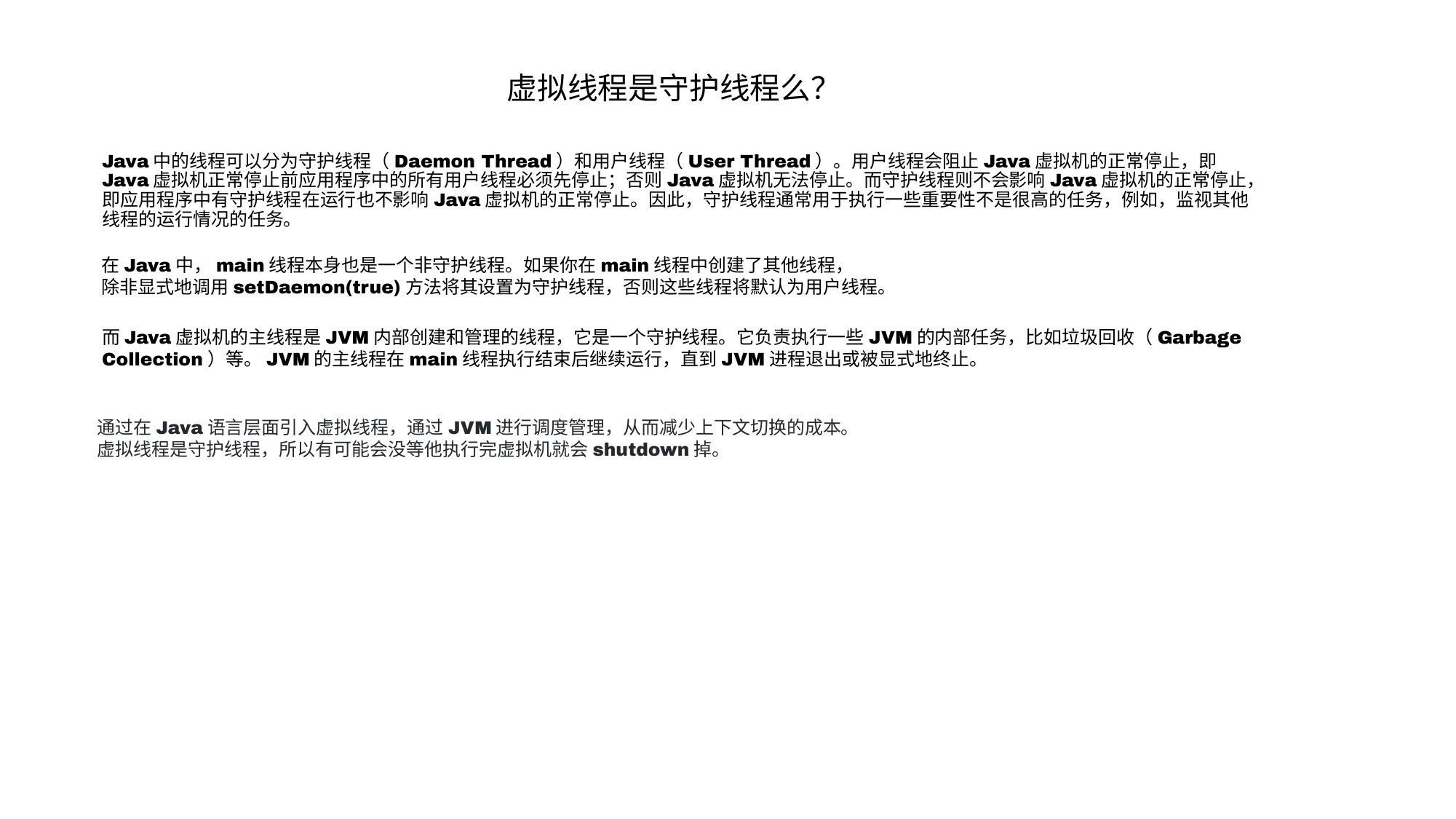

# 虚拟线程是守护线程么？
Java中的线程可以分为守护线程（Daemon Thread）和用户线程（User Thread）。用户线程会阻止Java虚拟机的正常停止，即Java虚拟机正常停止前应用程序中的所有用户线程必须先停止；否则Java虚拟机无法停止。而守护线程则不会影响Java虚拟机的正常停止，即应用程序中有守护线程在运行也不影响Java虚拟机的正常停止。因此，守护线程通常用于执行一些重要性不是很高的任务，例如，监视其他线程的运行情况的任务。
在Java中，main线程本身也是一个非守护线程。如果你在main线程中创建了其他线程，
除非显式地调用setDaemon(true)方法将其设置为守护线程，否则这些线程将默认为用户线程。
而Java虚拟机的主线程是JVM内部创建和管理的线程，它是一个守护线程。它负责执行一些JVM的内部任务，比如垃圾回收（Garbage Collection）等。JVM的主线程在main线程执行结束后继续运行，直到JVM进程退出或被显式地终止。
通过在Java语言层面引入虚拟线程，通过JVM进行调度管理，从而减少上下文切换的成本。
虚拟线程是守护线程，所以有可能会没等他执行完虚拟机就会shutdown掉。